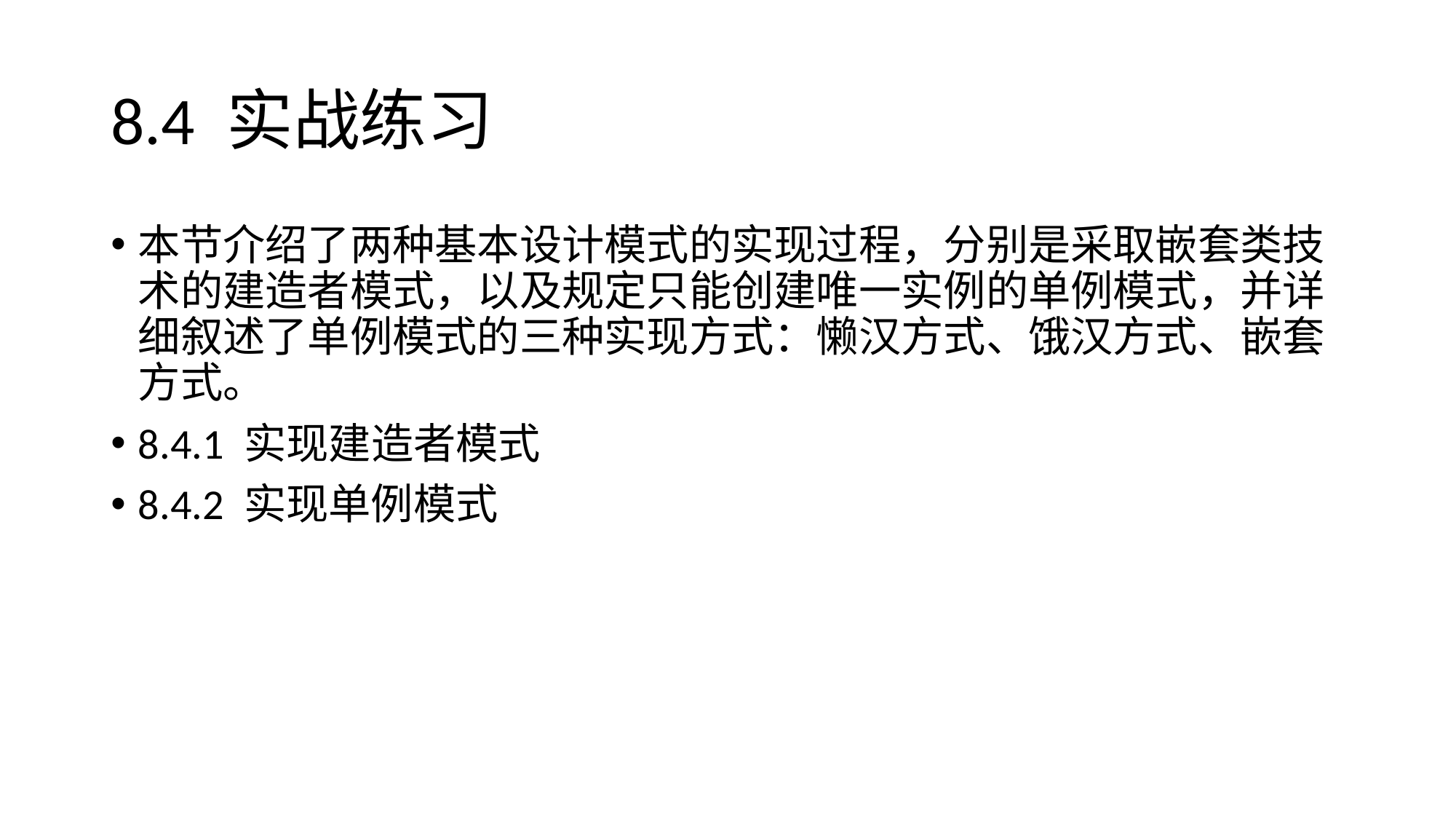

# 8.4 实战练习
本节介绍了两种基本设计模式的实现过程，分别是采取嵌套类技术的建造者模式，以及规定只能创建唯一实例的单例模式，并详细叙述了单例模式的三种实现方式：懒汉方式、饿汉方式、嵌套方式。
8.4.1 实现建造者模式
8.4.2 实现单例模式